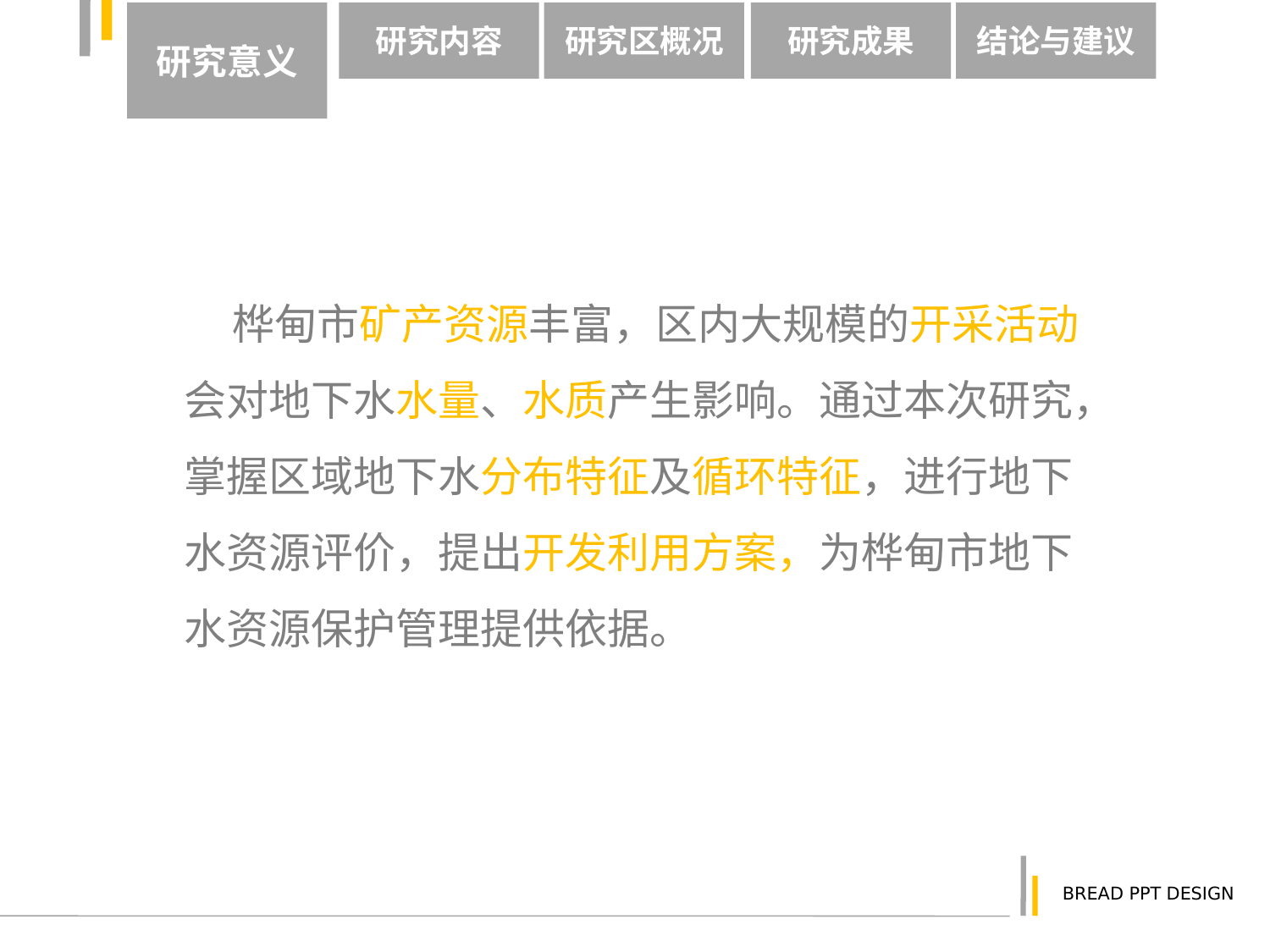

研究意义
研究内容
研究区概况
研究成果
结论与建议
    桦甸市矿产资源丰富，区内大规模的开采活动会对地下水水量、水质产生影响。通过本次研究，掌握区域地下水分布特征及循环特征，进行地下水资源评价，提出开发利用方案，为桦甸市地下水资源保护管理提供依据。